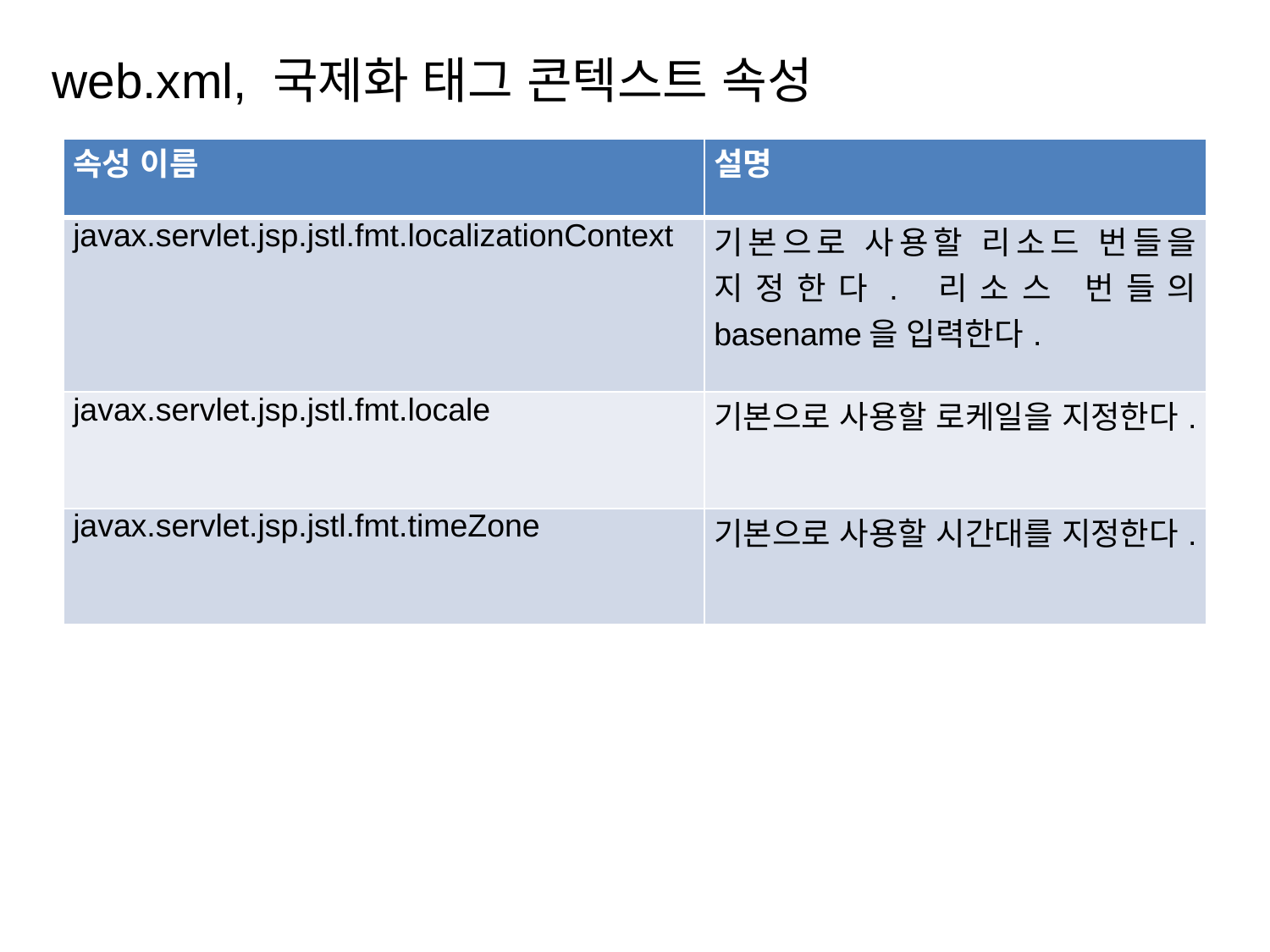

# web.xml, 국제화 태그 콘텍스트 속성
| 속성 이름 | 설명 |
| --- | --- |
| javax.servlet.jsp.jstl.fmt.localizationContext | 기본으로 사용할 리소드 번들을 지정한다. 리소스 번들의 basename을 입력한다. |
| javax.servlet.jsp.jstl.fmt.locale | 기본으로 사용할 로케일을 지정한다. |
| javax.servlet.jsp.jstl.fmt.timeZone | 기본으로 사용할 시간대를 지정한다. |